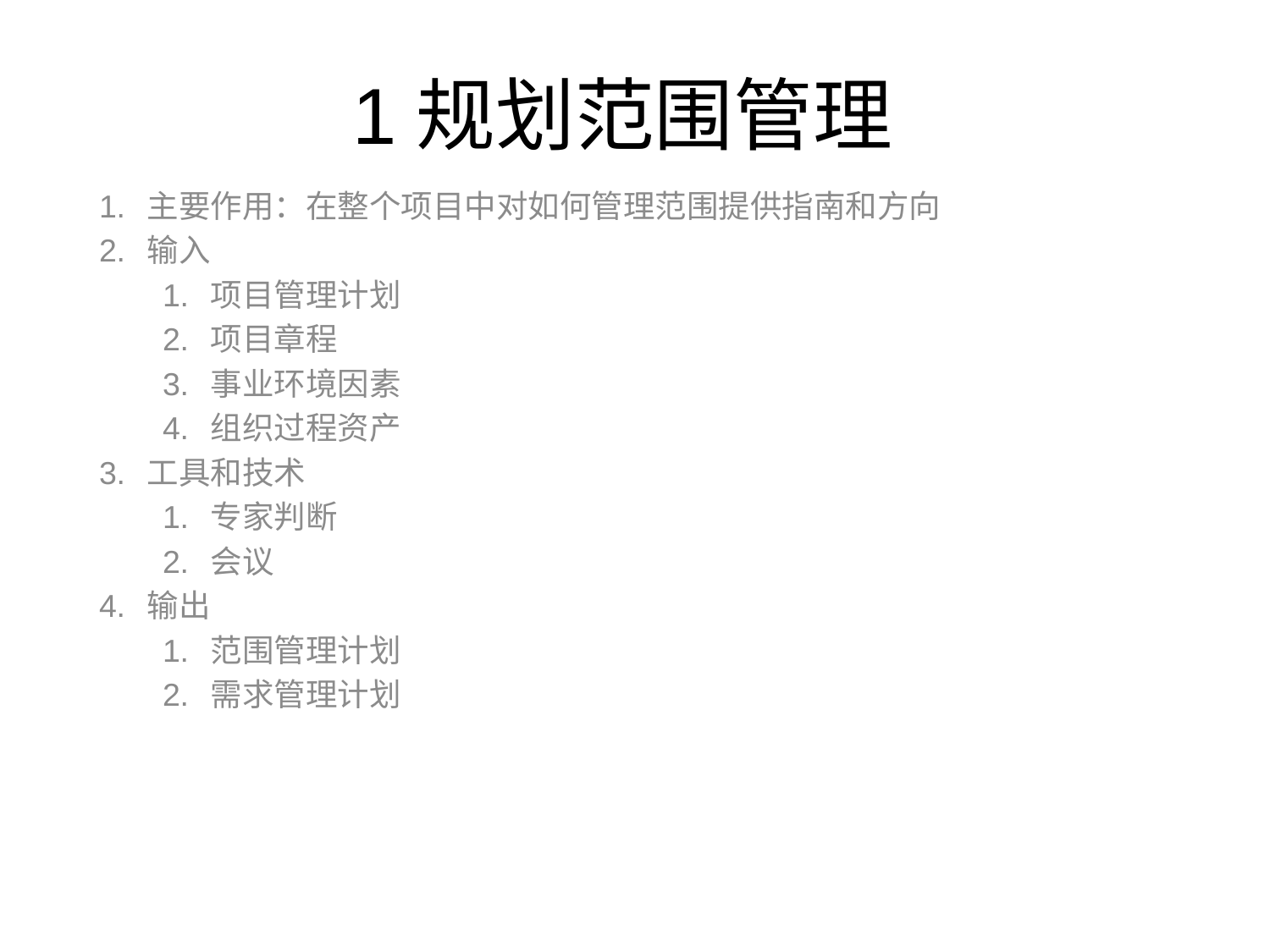

# 1规划范围管理
主要作用：在整个项目中对如何管理范围提供指南和方向
输入
项目管理计划
项目章程
事业环境因素
组织过程资产
工具和技术
专家判断
会议
输出
范围管理计划
需求管理计划